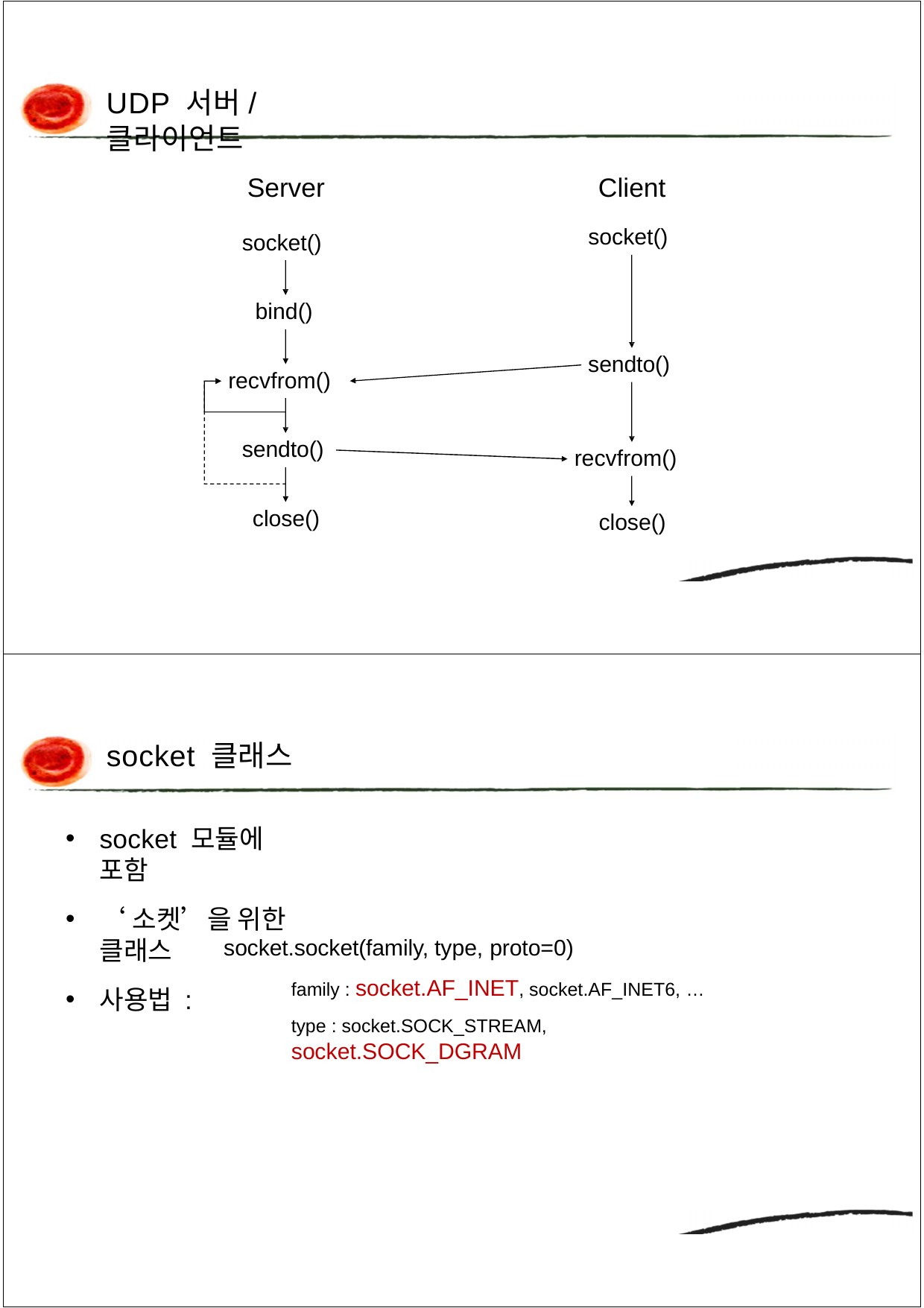

UDP 서버/클라이언트
Server
Client
socket()
socket()

bind()

sendto()
recvfrom()

sendto()
recvfrom()

close()
close()

socket 클래스
socket 모듈에 포함
‘소켓’을 위한 클래스
사용법 :
socket.socket(family, type, proto=0)
family : socket.AF_INET, socket.AF_INET6, …
type : socket.SOCK_STREAM, socket.SOCK_DGRAM